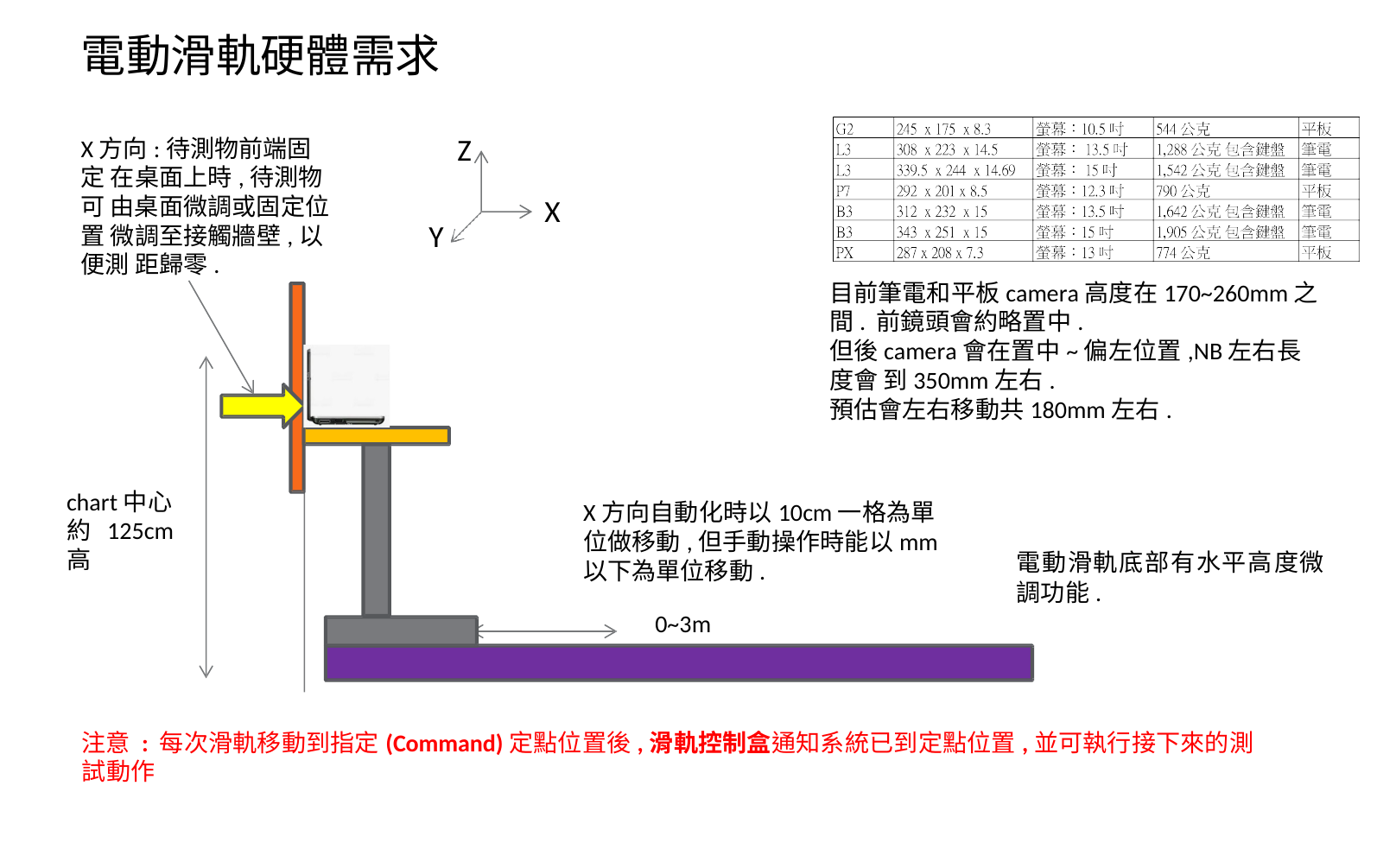

# 電動滑軌硬體需求

Z
X方向:待測物前端固定 在桌面上時,待測物可 由桌面微調或固定位置 微調至接觸牆壁,以便測 距歸零.

X
Y
目前筆電和平板camera高度在170~260mm之間. 前鏡頭會約略置中.
但後camera會在置中~偏左位置,NB左右長度會 到350mm左右.
預估會左右移動共180mm左右.

chart中心約  125cm高
X方向自動化時以10cm一格為單位做移動,但手動操作時能以mm以下為單位移動.
電動滑軌底部有水平高度微調功能.
0~3m

注意 : 每次滑軌移動到指定(Command)定點位置後,滑軌控制盒通知系統已到定點位置,並可執行接下來的測試動作